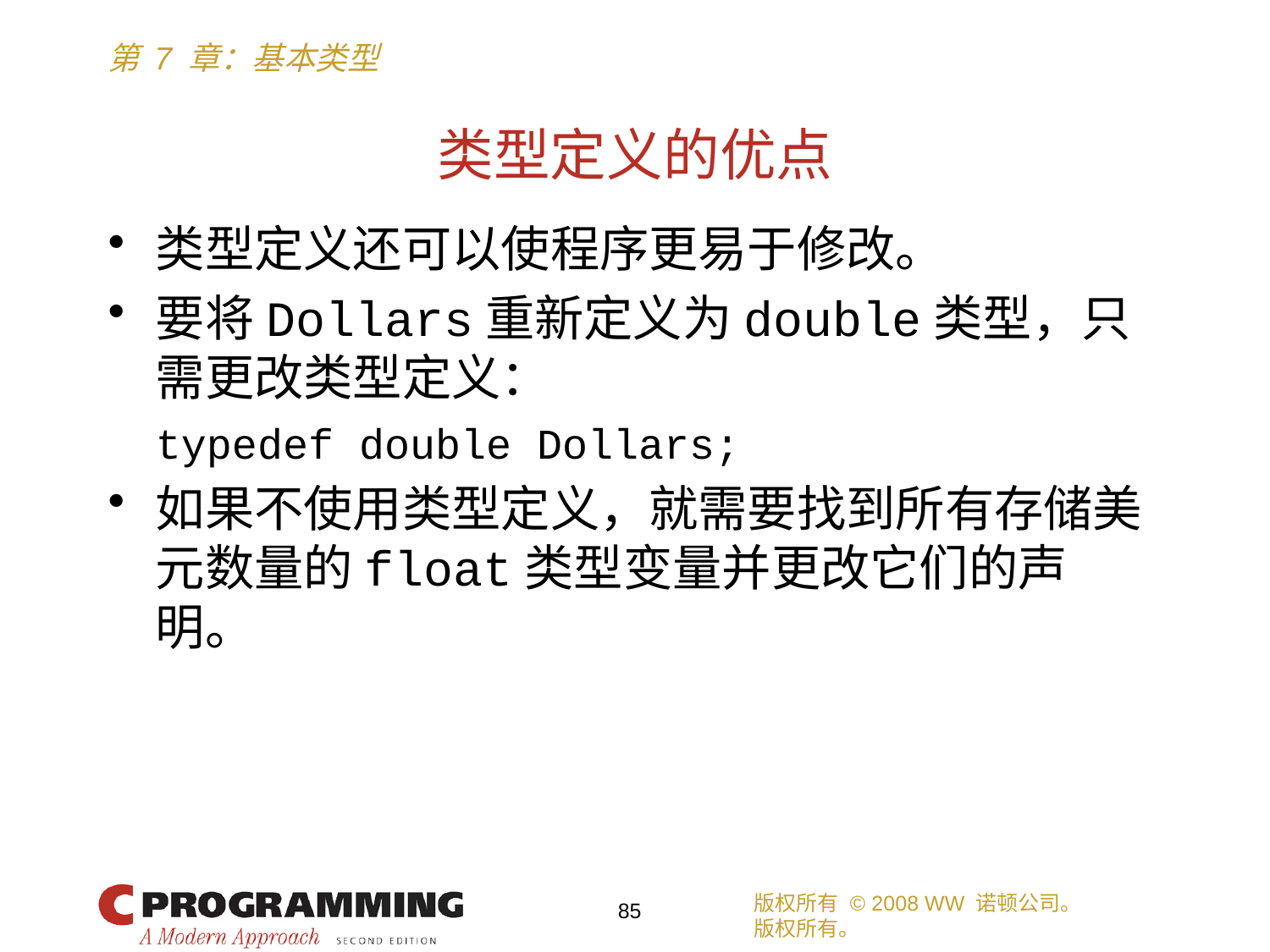

# 类型定义的优点
类型定义还可以使程序更易于修改。
要将Dollars重新定义为double类型，只需更改类型定义：
	typedef double Dollars;
如果不使用类型定义，就需要找到所有存储美元数量的float类型变量并更改它们的声明。
版权所有 © 2008 WW 诺顿公司。
版权所有。
85